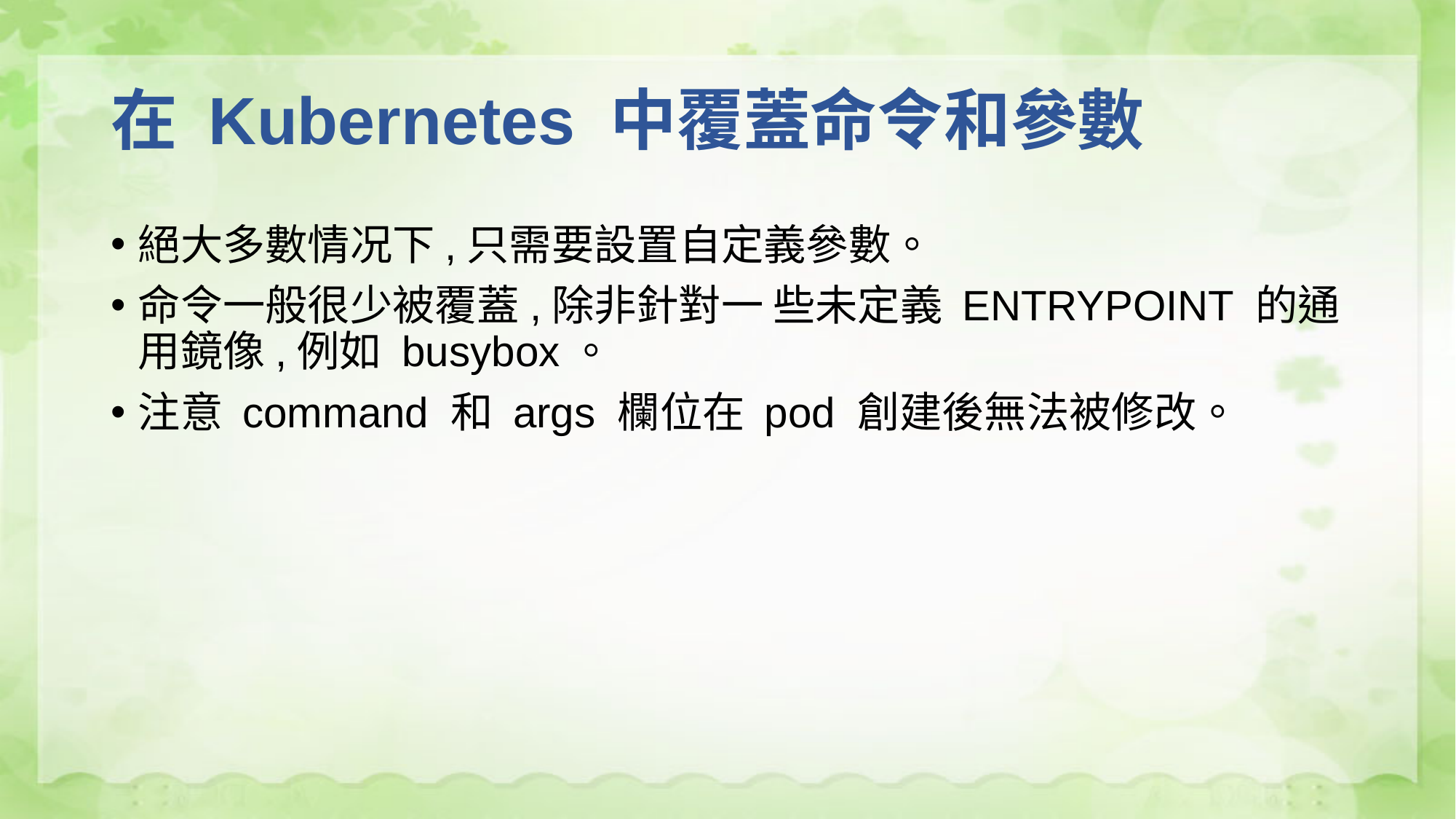

# 在 Kubernetes 中覆蓋命令和參數
絕大多數情况下,只需要設置自定義參數。
命令一般很少被覆蓋,除非針對一 些未定義 ENTRYPOINT 的通用鏡像,例如 busybox。
注意 command 和 args 欄位在 pod 創建後無法被修改。